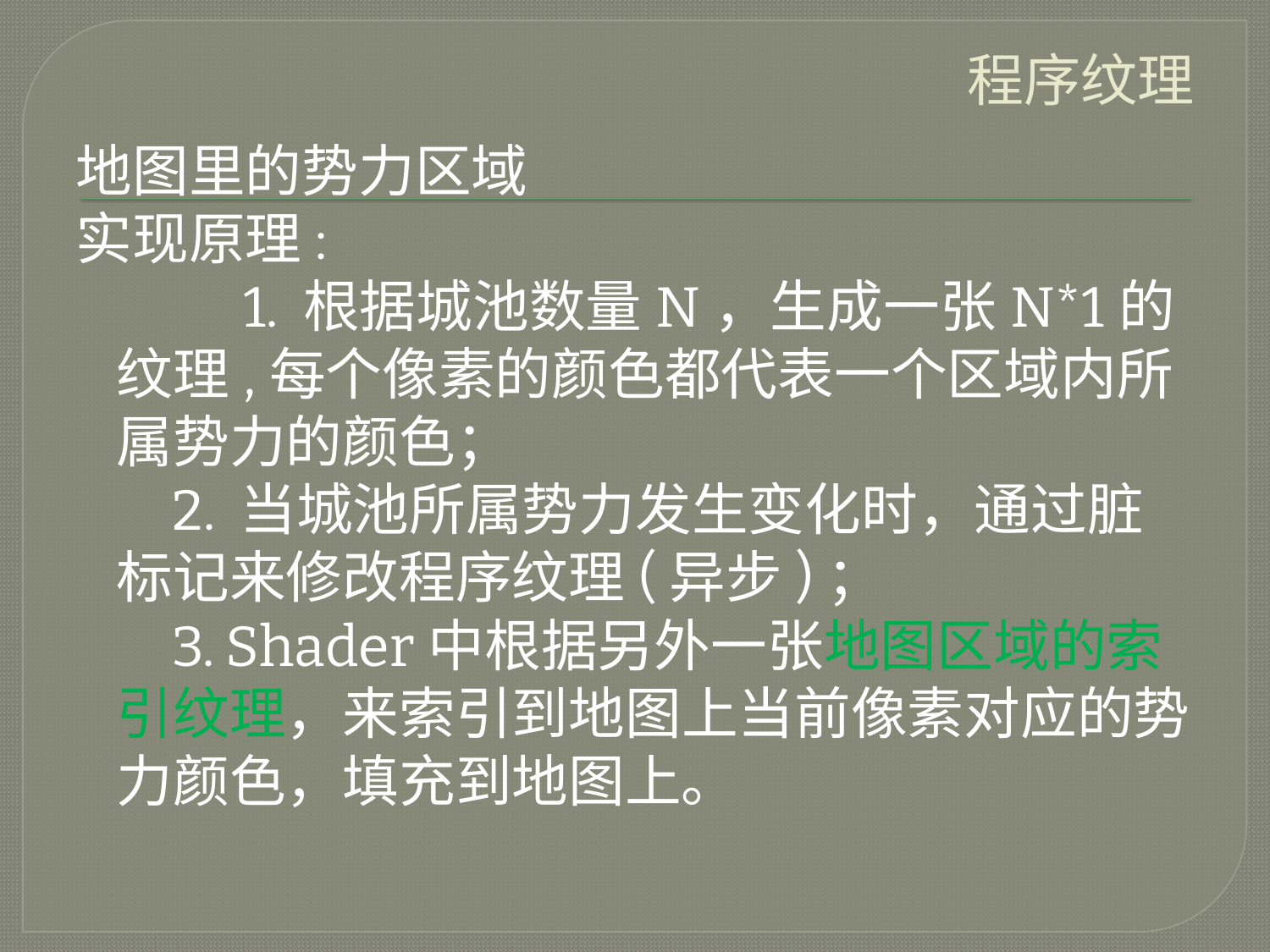

# 程序纹理
地图里的势力区域
实现原理:
		1. 根据城池数量N，生成一张N*1的纹理,每个像素的颜色都代表一个区域内所属势力的颜色；
	     2. 当城池所属势力发生变化时，通过脏标记来修改程序纹理(异步)；
	     3. Shader中根据另外一张地图区域的索引纹理，来索引到地图上当前像素对应的势力颜色，填充到地图上。